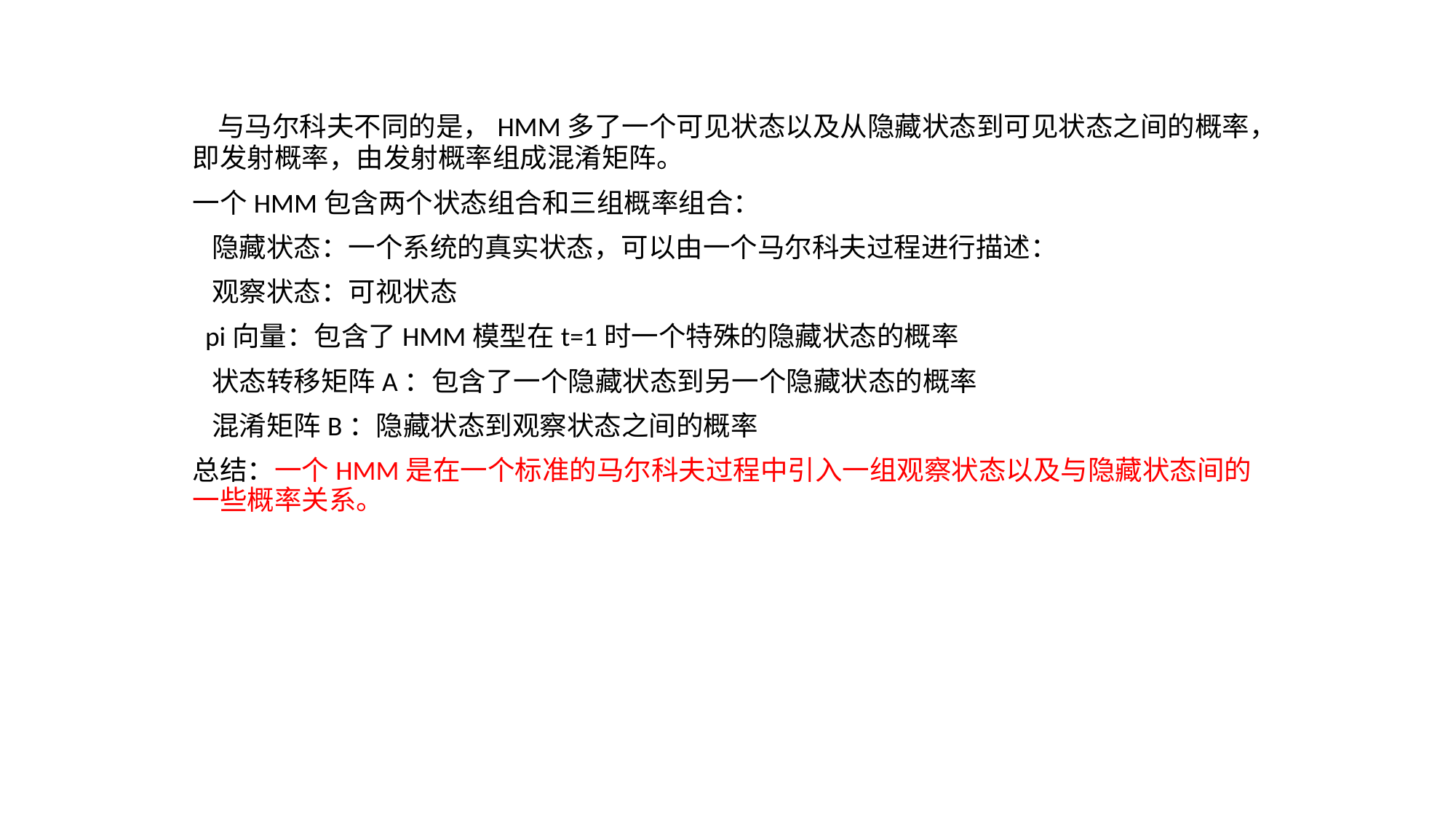

与马尔科夫不同的是，HMM多了一个可见状态以及从隐藏状态到可见状态之间的概率，即发射概率，由发射概率组成混淆矩阵。
一个HMM包含两个状态组合和三组概率组合：
  隐藏状态：一个系统的真实状态，可以由一个马尔科夫过程进行描述：
  观察状态：可视状态
  pi向量：包含了HMM模型在t=1时一个特殊的隐藏状态的概率
  状态转移矩阵A：包含了一个隐藏状态到另一个隐藏状态的概率
  混淆矩阵B：隐藏状态到观察状态之间的概率
总结：一个HMM是在一个标准的马尔科夫过程中引入一组观察状态以及与隐藏状态间的一些概率关系。